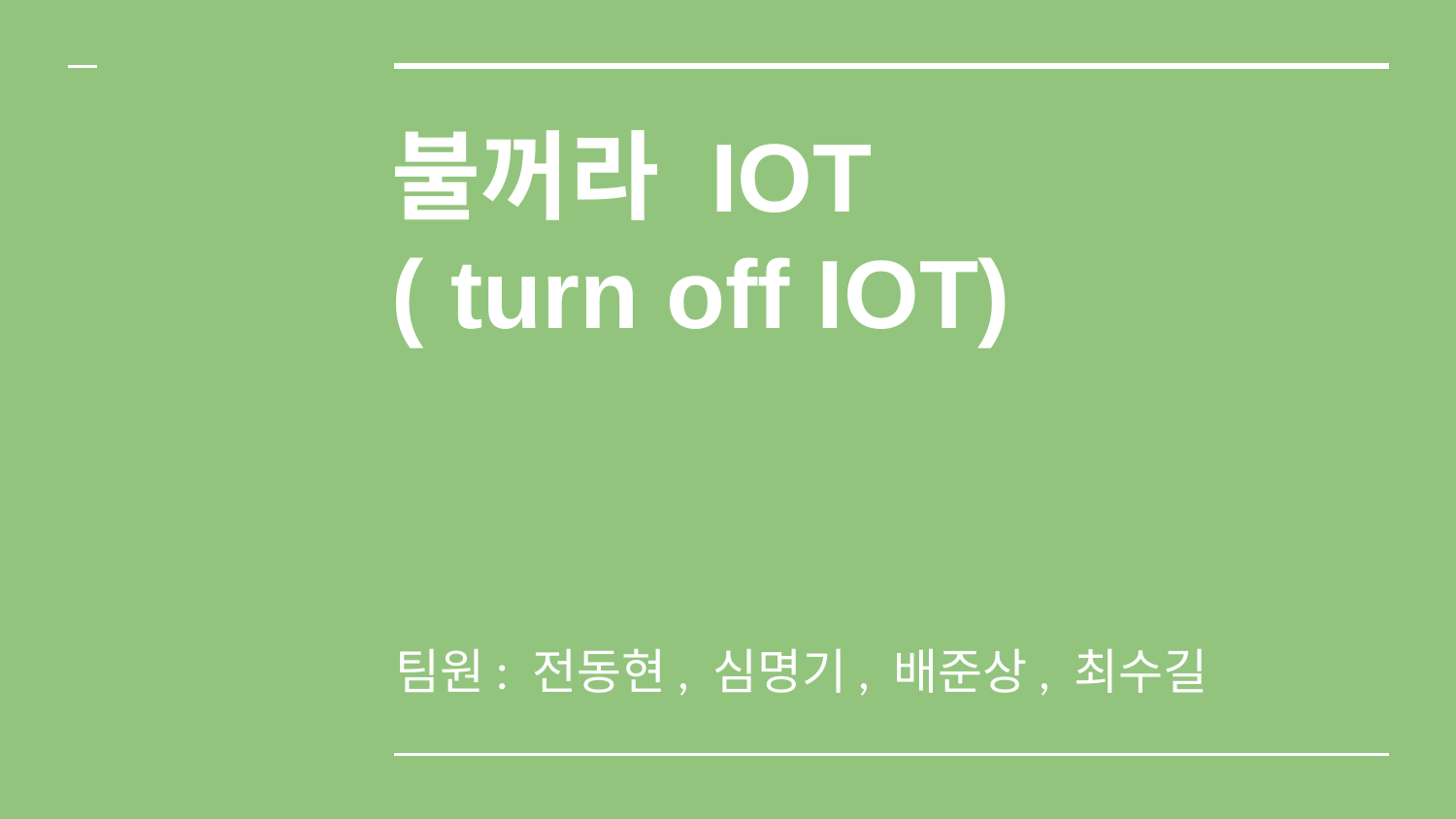

# 불꺼라 IOT
( turn off IOT)
팀원: 전동현, 심명기, 배준상, 최수길